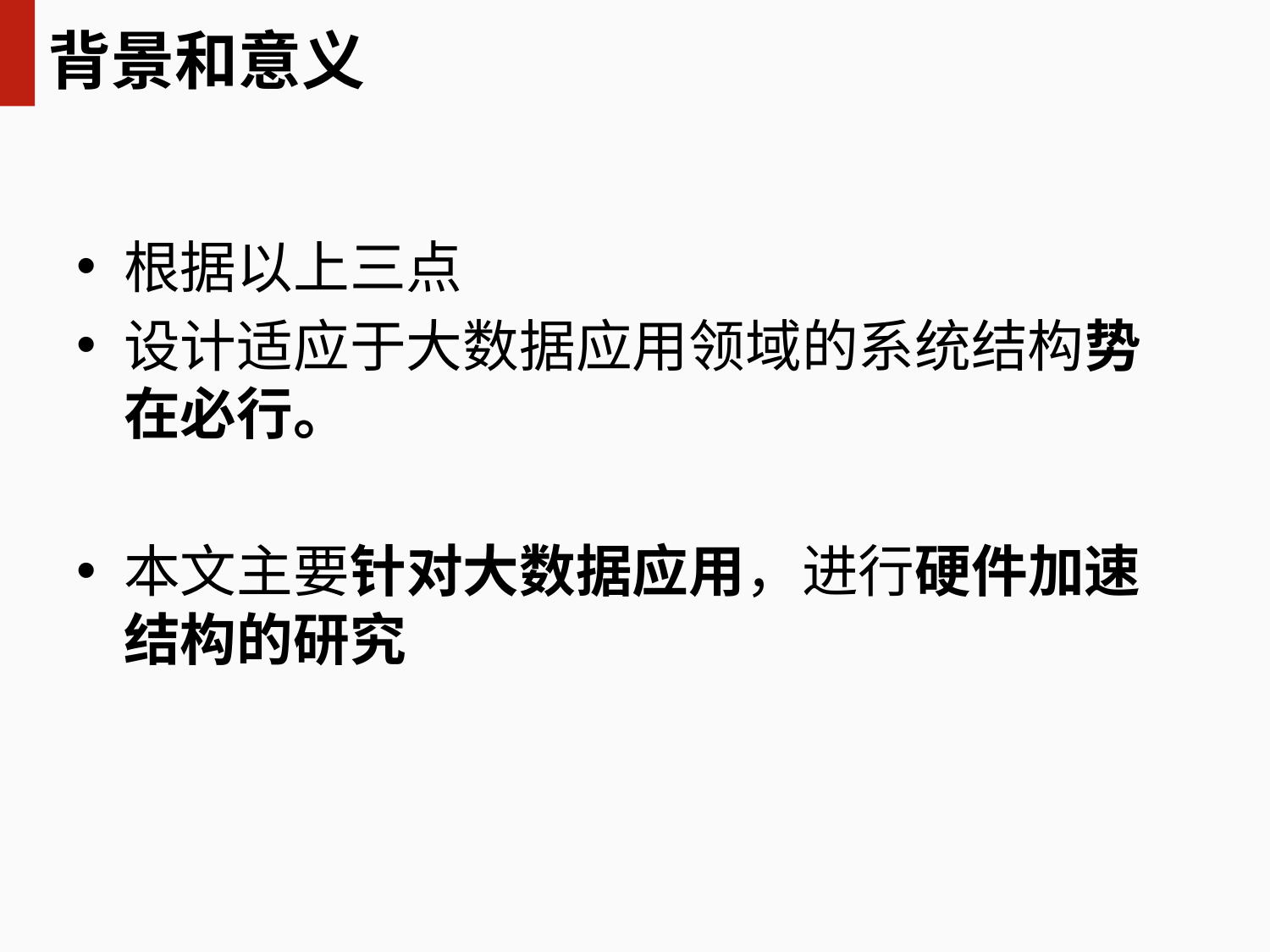

# 背景和意义

根据以上三点
设计适应于大数据应用领域的系统结构势在必行。

本文主要针对大数据应用，进行硬件加速结构的研究